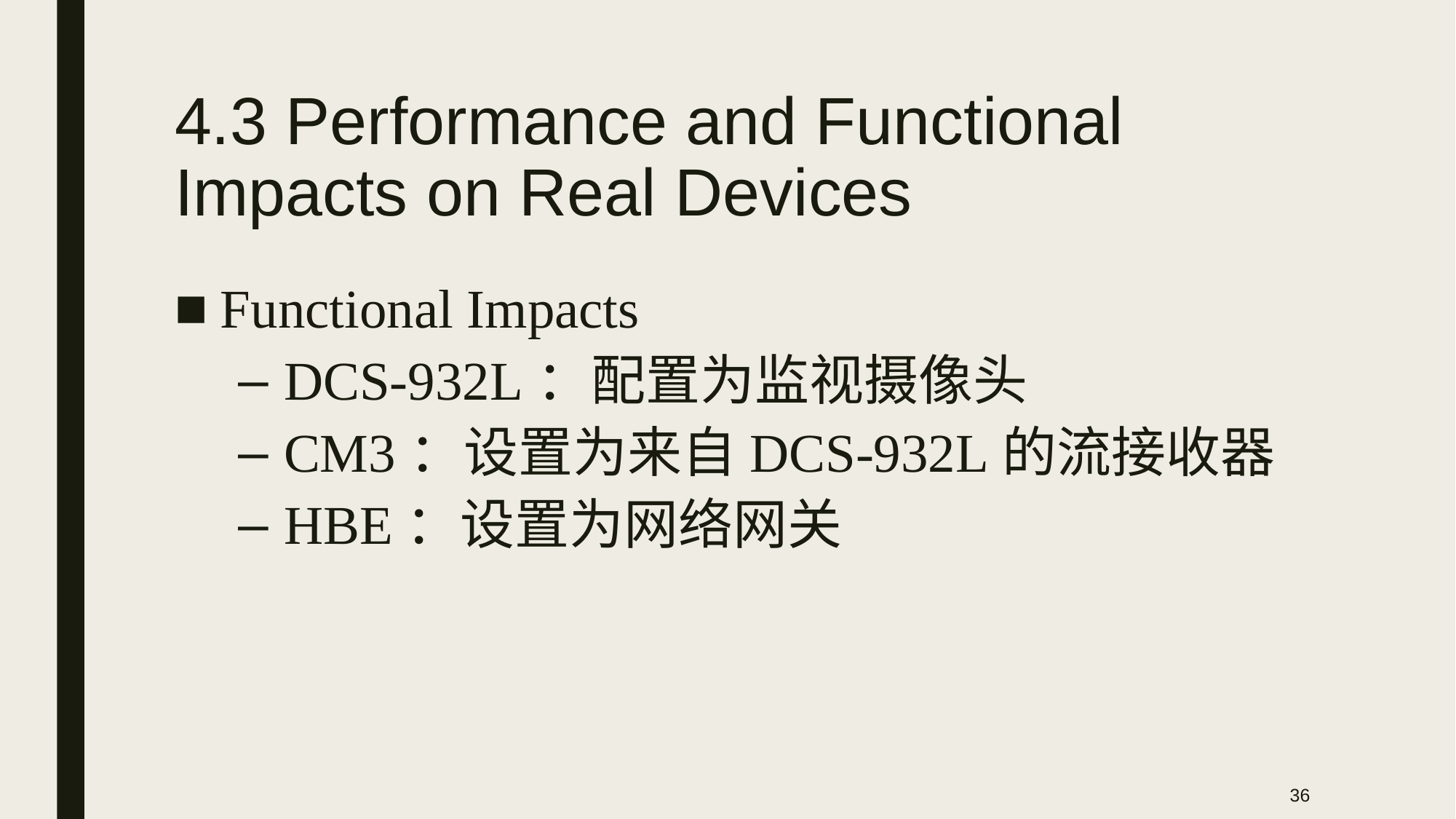

# 4.3 Performance and Functional Impacts on Real Devices
Functional Impacts
DCS-932L：配置为监视摄像头
CM3：设置为来自DCS-932L的流接收器
HBE：设置为网络网关
36